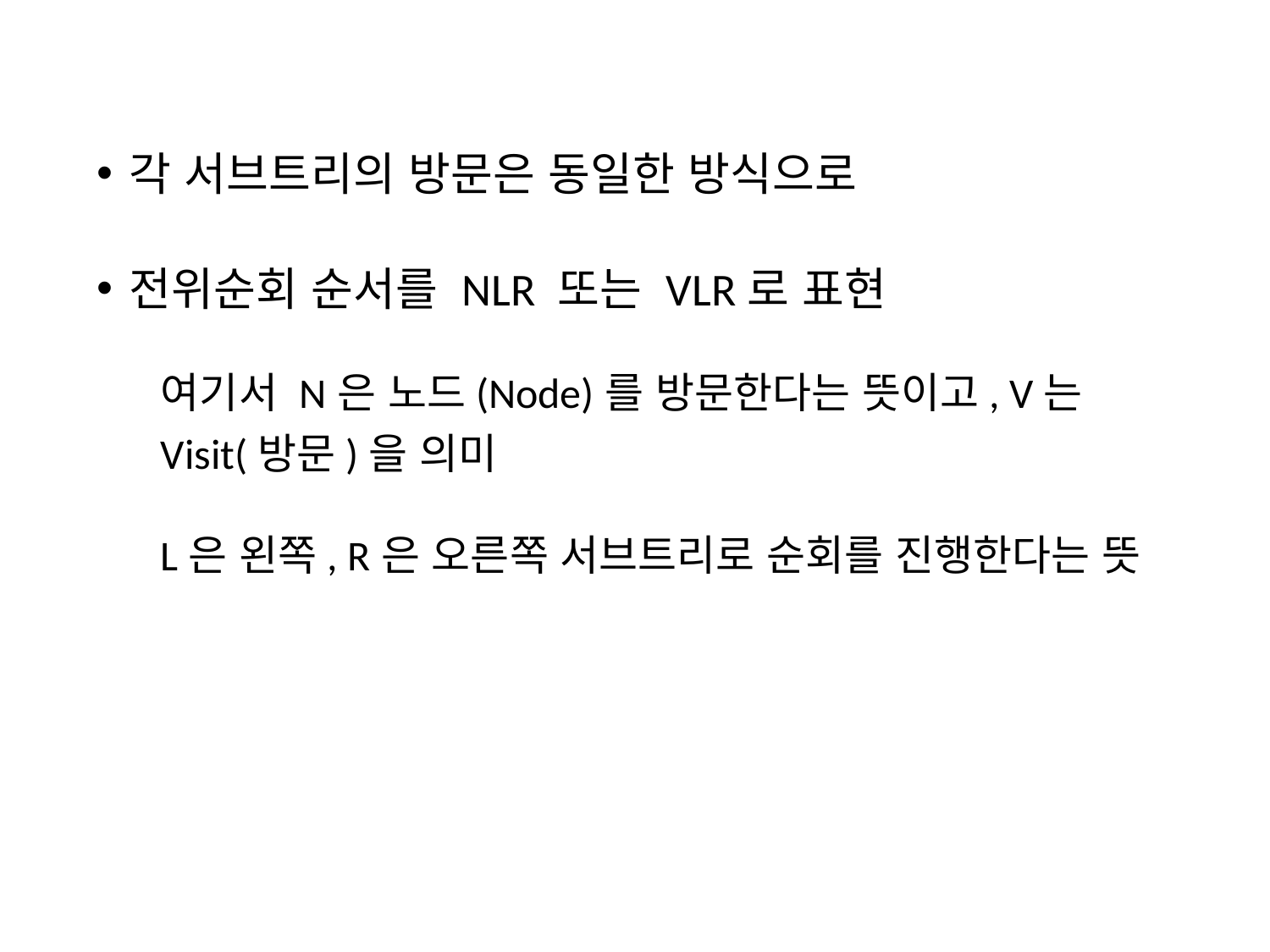

각 서브트리의 방문은 동일한 방식으로
전위순회 순서를 NLR 또는 VLR로 표현
여기서 N은 노드(Node)를 방문한다는 뜻이고, V는 Visit(방문)을 의미
L은 왼쪽, R은 오른쪽 서브트리로 순회를 진행한다는 뜻